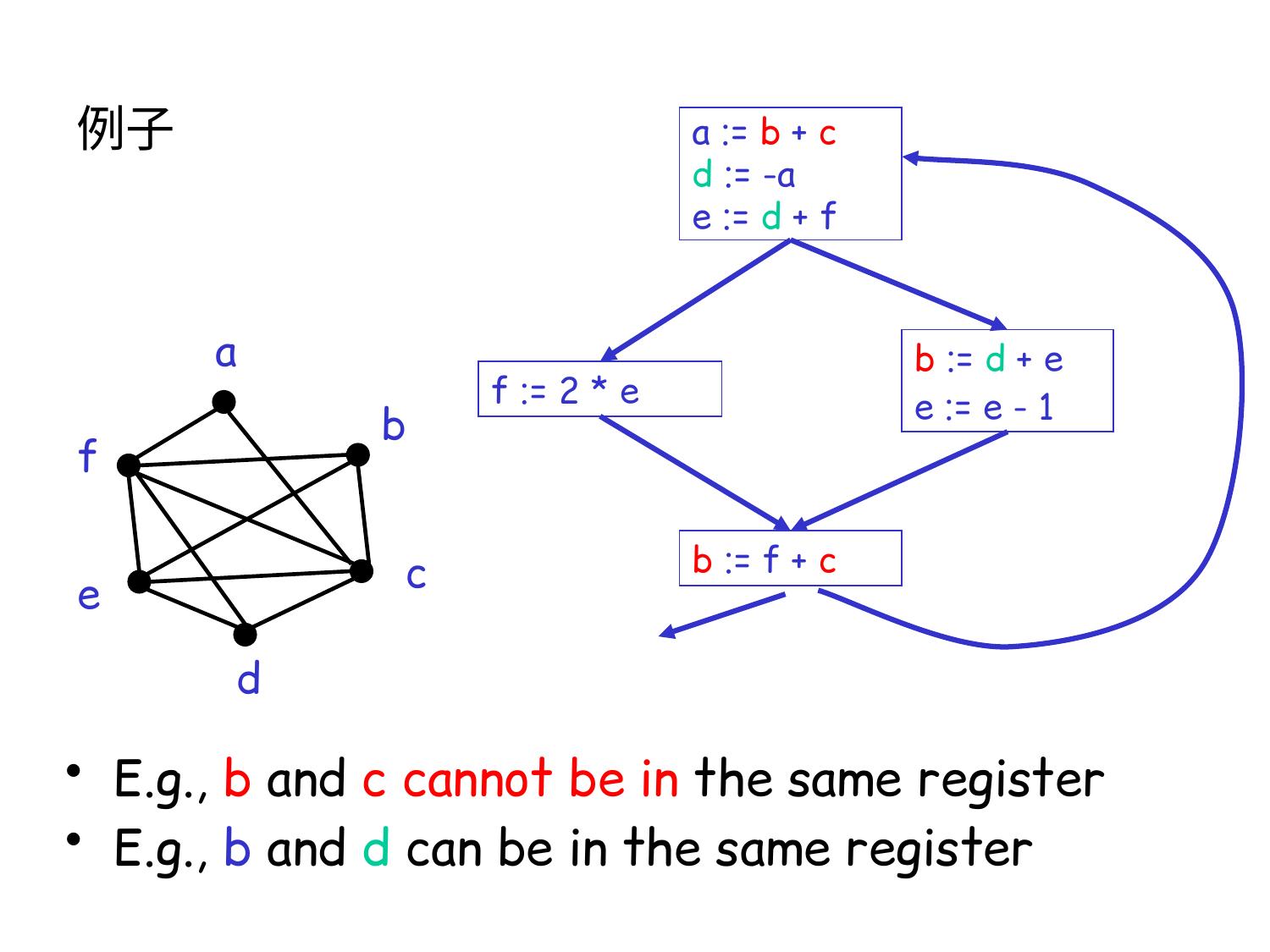

# 例子
a := b + c
d := -a
e := d + f

b := d + e
e := e - 1
f := 2 * e
b := f + c

a

b
f

c
e

d
E.g., b and c cannot be in the same register
E.g., b and d can be in the same register